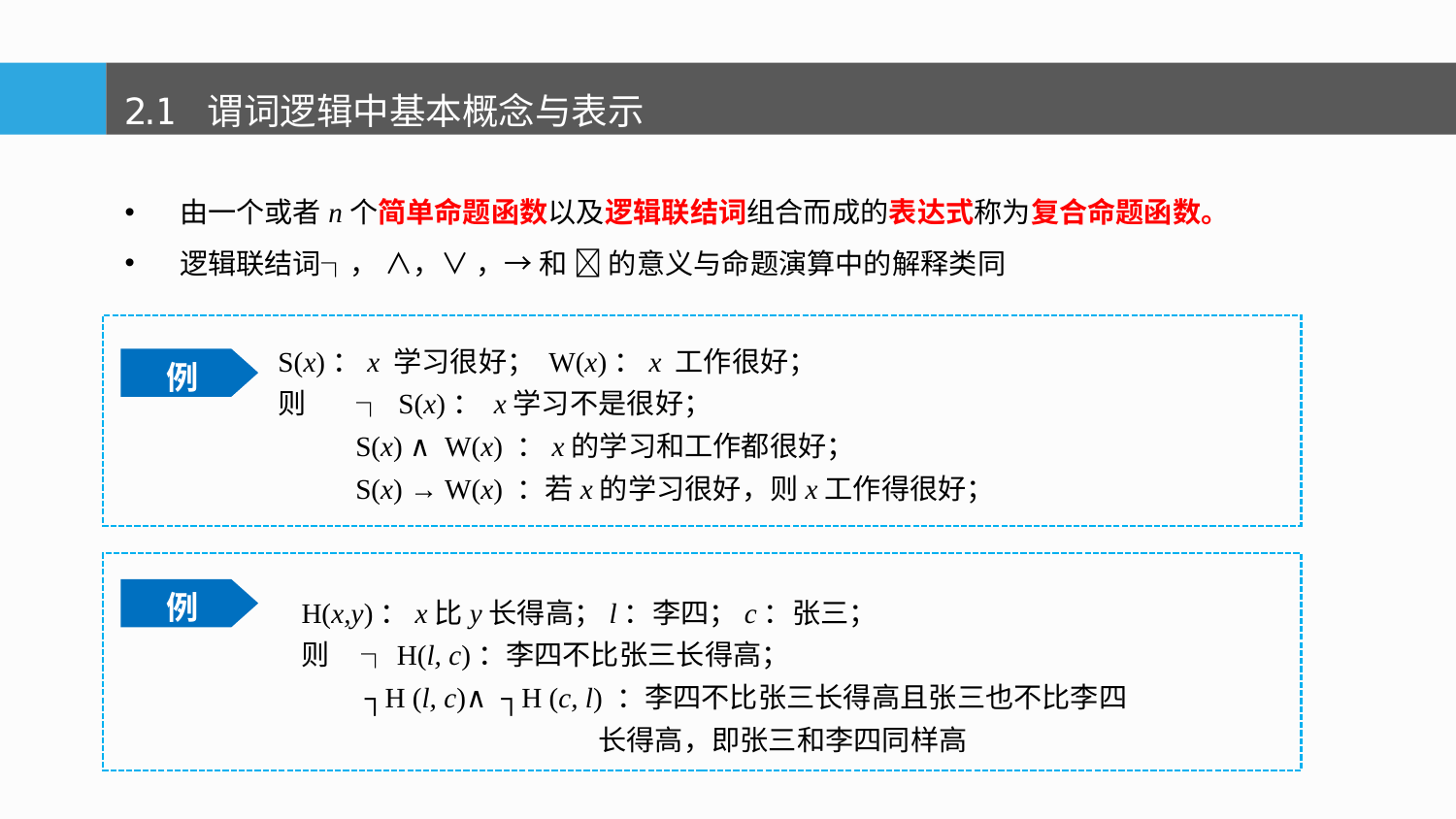

2.1  谓词逻辑中基本概念与表示

由一个或者n个简单命题函数以及逻辑联结词组合而成的表达式称为复合命题函数。
逻辑联结词┐， ∧，∨ ，→ 和 ↔ 的意义与命题演算中的解释类同

S(x)：x 学习很好； W(x)：x 工作很好；
则        ┐ S(x)： x学习不是很好；
           S(x) ∧ W(x) ：x的学习和工作都很好；
           S(x) → W(x) ：若x的学习很好，则x工作得很好；
例

例
         H(x,y)：x比y长得高；l：李四；c：张三；
         则     ┐H(l, c)：李四不比张三长得高；
                  ┐H (l, c)∧ ┐H (c, l) ：李四不比张三长得高且张三也不比李四
                                                        长得高，即张三和李四同样高